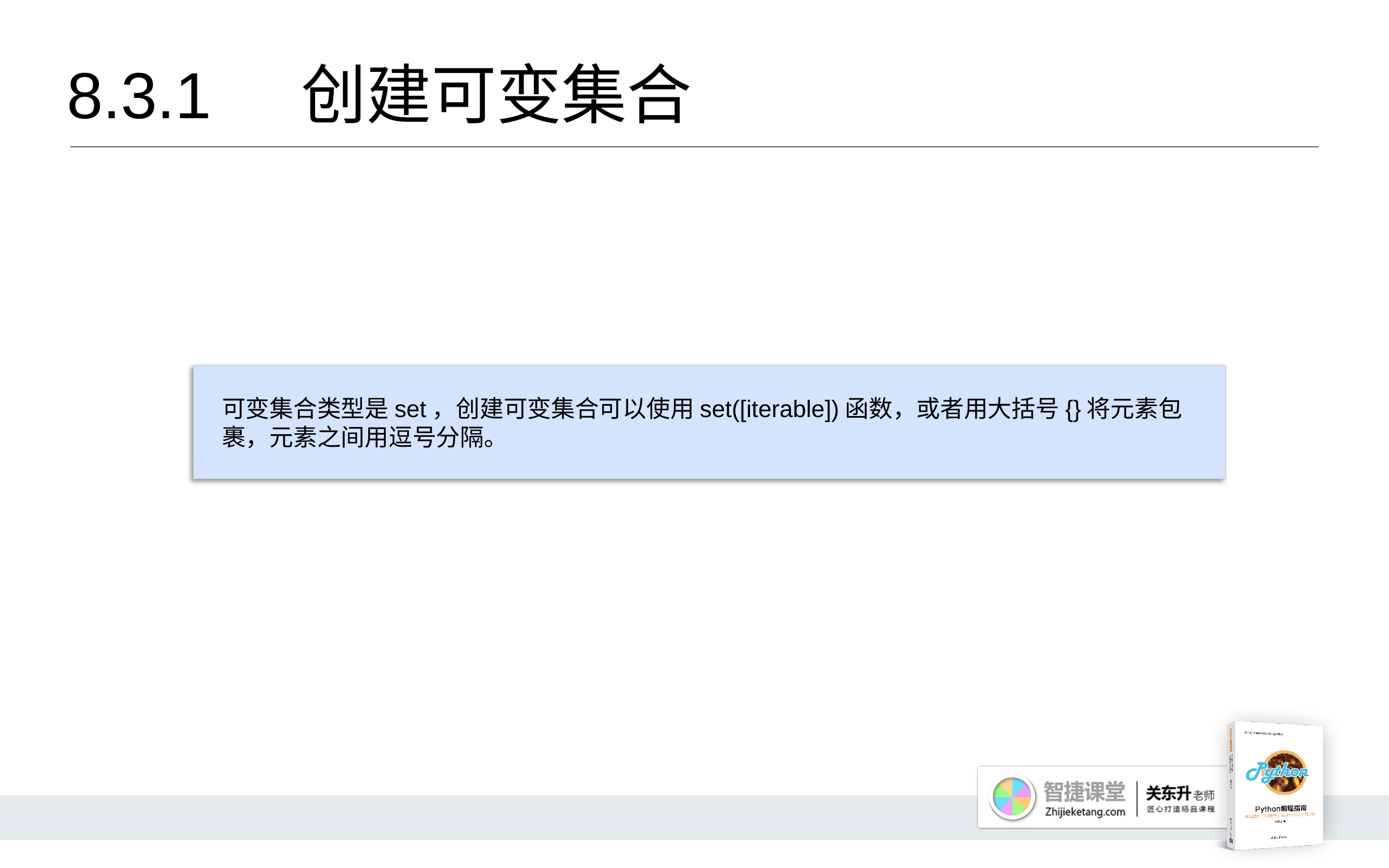

# 8.3.1 	创建可变集合
可变集合类型是set，创建可变集合可以使用set([iterable])函数，或者用大括号{}将元素包裹，元素之间用逗号分隔。